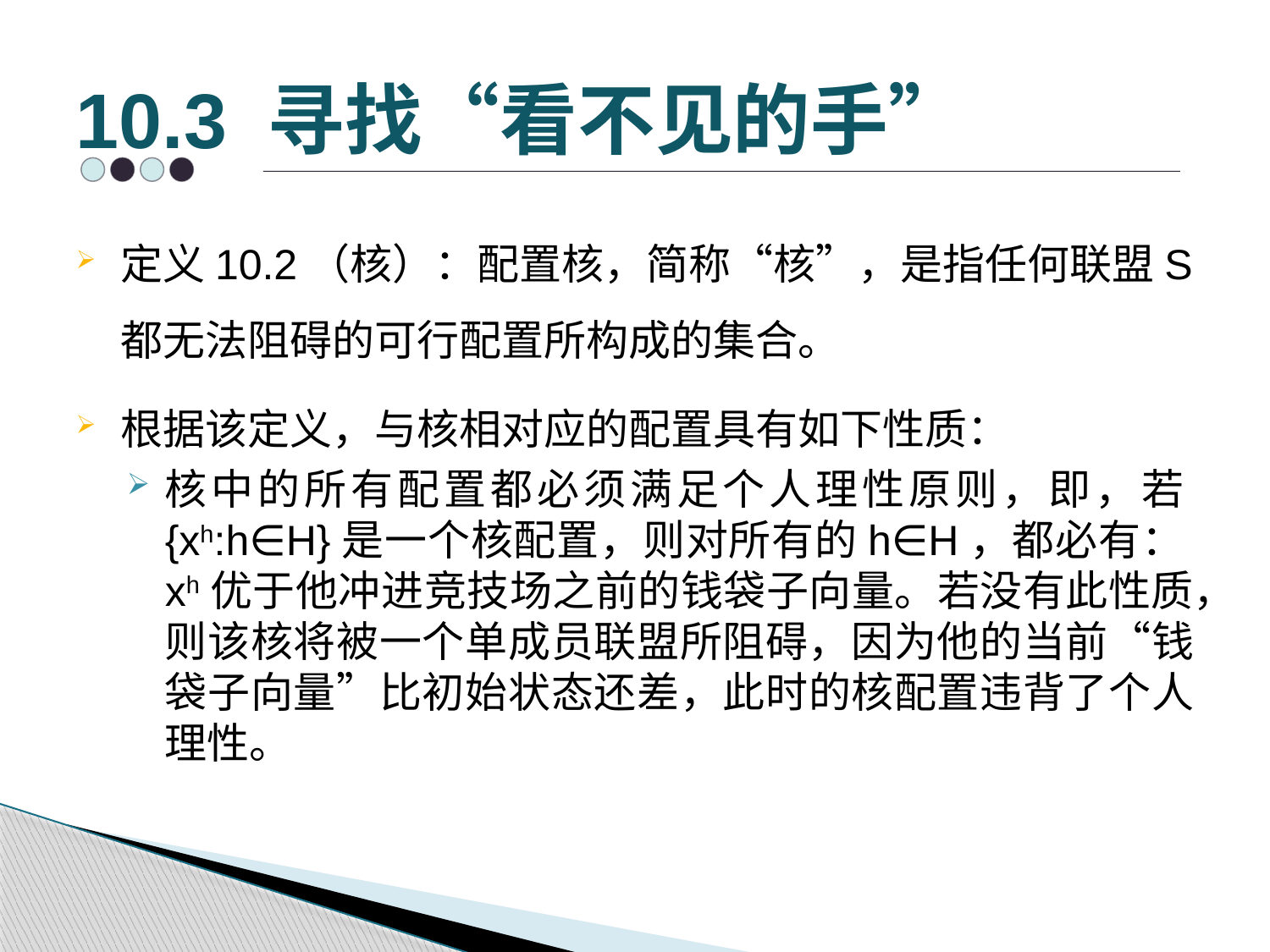

# 10.3 寻找“看不见的手”

定义10.2（核）：配置核，简称“核”，是指任何联盟S都无法阻碍的可行配置所构成的集合。
根据该定义，与核相对应的配置具有如下性质：
核中的所有配置都必须满足个人理性原则，即，若{xh:h∈H}是一个核配置，则对所有的h∈H，都必有：xh优于他冲进竞技场之前的钱袋子向量。若没有此性质，则该核将被一个单成员联盟所阻碍，因为他的当前“钱袋子向量”比初始状态还差，此时的核配置违背了个人理性。